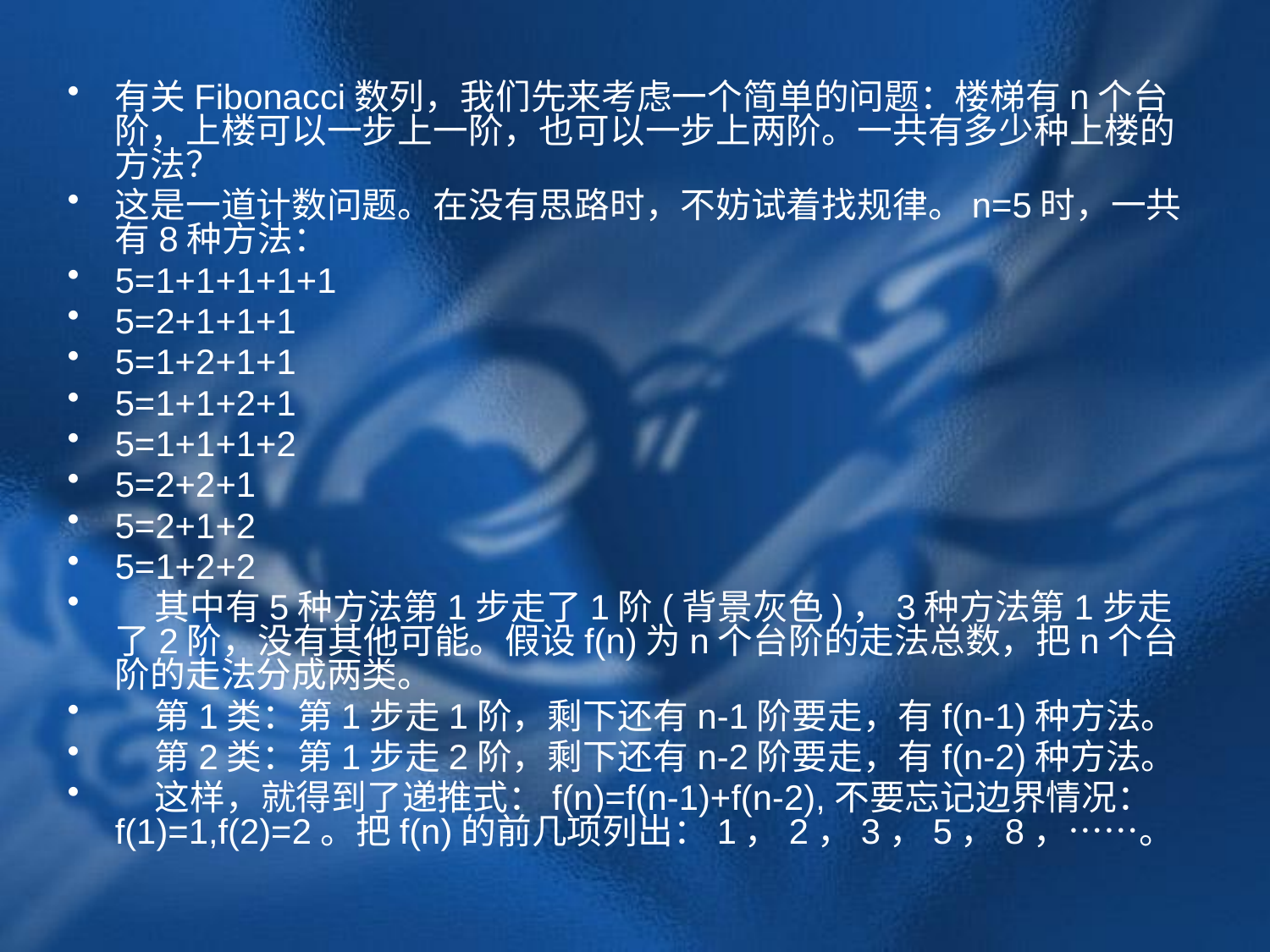

有关Fibonacci数列，我们先来考虑一个简单的问题：楼梯有n个台阶，上楼可以一步上一阶，也可以一步上两阶。一共有多少种上楼的方法？
这是一道计数问题。在没有思路时，不妨试着找规律。n=5时，一共有8种方法：
5=1+1+1+1+1
5=2+1+1+1
5=1+2+1+1
5=1+1+2+1
5=1+1+1+2
5=2+2+1
5=2+1+2
5=1+2+2
    其中有5种方法第1步走了1阶(背景灰色)，3种方法第1步走了2阶，没有其他可能。假设f(n)为n个台阶的走法总数，把n个台阶的走法分成两类。
    第1类：第1步走1阶，剩下还有n-1阶要走，有f(n-1)种方法。
    第2类：第1步走2阶，剩下还有n-2阶要走，有f(n-2)种方法。
    这样，就得到了递推式：f(n)=f(n-1)+f(n-2),不要忘记边界情况：f(1)=1,f(2)=2。把f(n)的前几项列出：1，2，3，5，8，……。